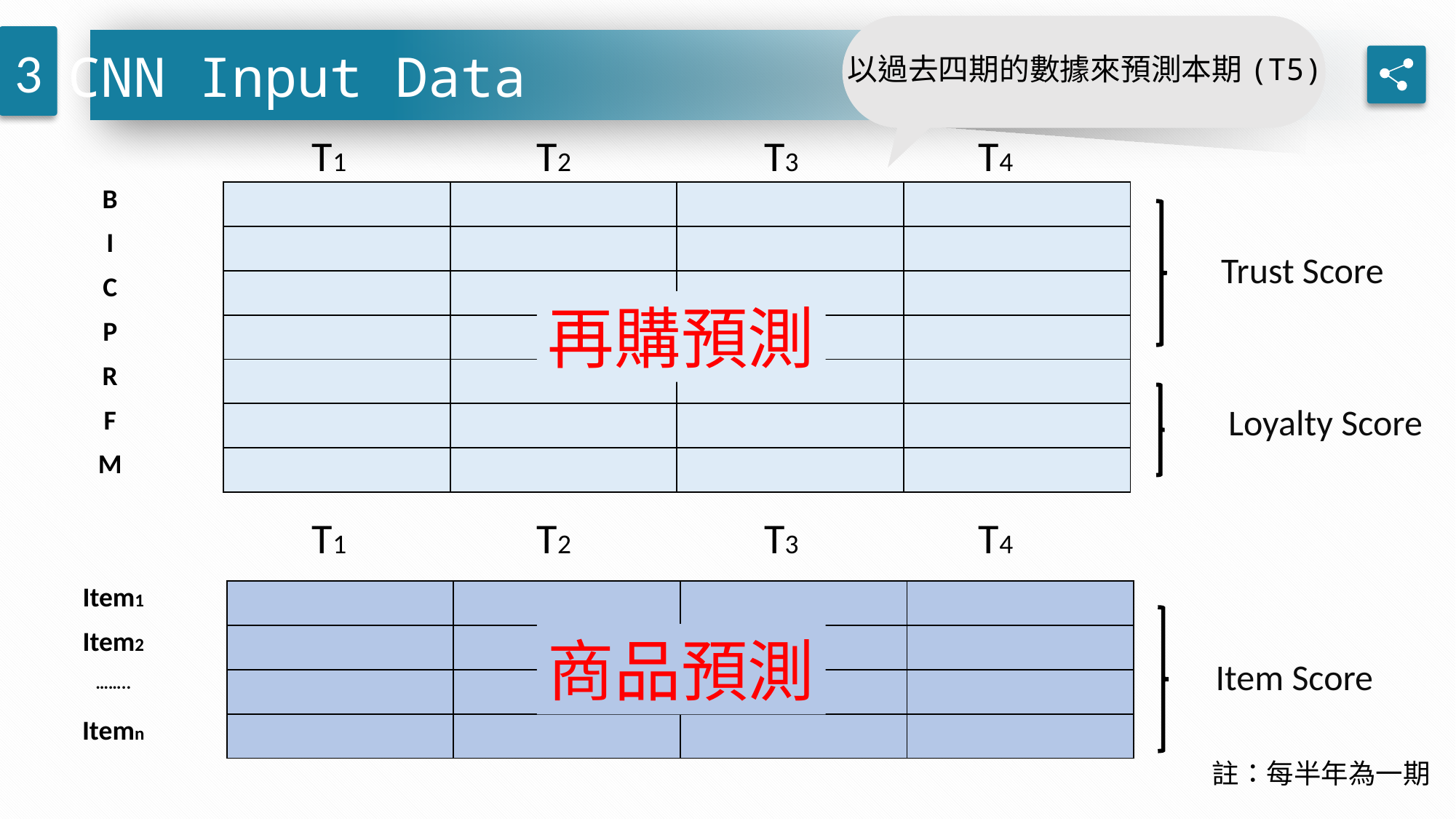

以過去四期的數據來預測本期(T5)
3

CNN Input Data

T1
T2
T3
T4
| B |  |  |  |  |
| --- | --- | --- | --- | --- |
| I |  |  |  |  |
| C |  |  |  |  |
| P |  |  |  |  |
| R |  |  |  |  |
| F |  |  |  |  |
| M |  |  |  |  |

Trust Score
再購預測

Loyalty Score
T1
T2
T3
T4
| Item1 |  |  |  |  |
| --- | --- | --- | --- | --- |
| Item2 |  |  |  |  |
| …….. |  |  |  |  |
| Itemn |  |  |  |  |

商品預測
Item Score
註：每半年為一期